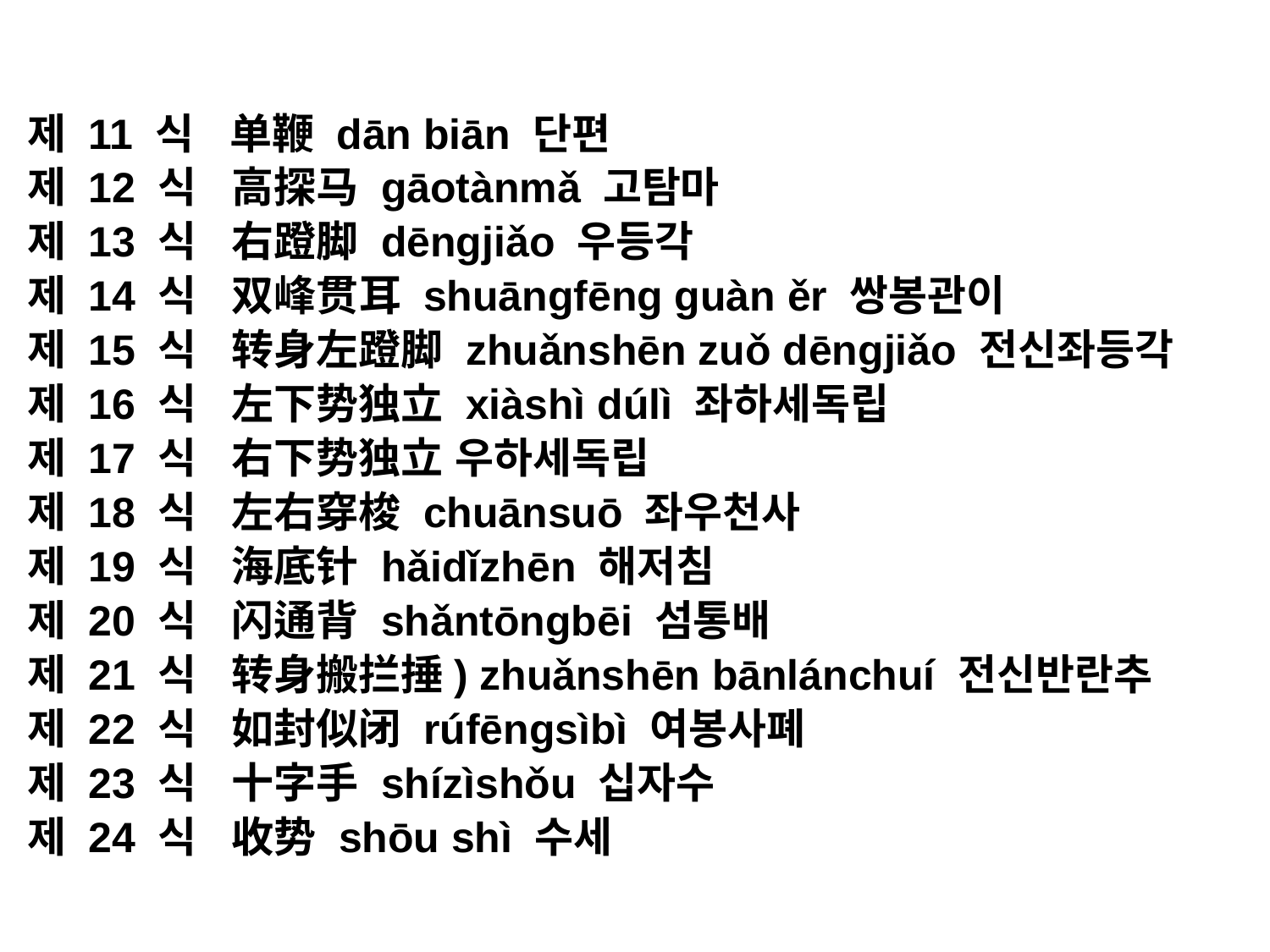

제 11 식   单鞭 dān biān 단편
제 12 식   高探马 gāotànmǎ 고탐마
제 13 식   右蹬脚 dēngjiǎo 우등각
제 14 식   双峰贯耳 shuāngfēng guàn ěr 쌍봉관이
제 15 식   转身左蹬脚 zhuǎnshēn zuǒ dēngjiǎo 전신좌등각
제 16 식   左下势独立 xiàshì dúlì 좌하세독립
제 17 식   右下势独立 우하세독립
제 18 식   左右穿梭 chuānsuō 좌우천사
제 19 식   海底针 hǎidǐzhēn 해저침
제 20 식   闪通背 shǎntōngbēi 섬통배
제 21 식   转身搬拦捶) zhuǎnshēn bānlánchuí 전신반란추
제 22 식   如封似闭 rúfēngsìbì 여봉사폐
제 23 식   十字手 shízìshǒu 십자수
제 24 식   收势 shōu shì 수세